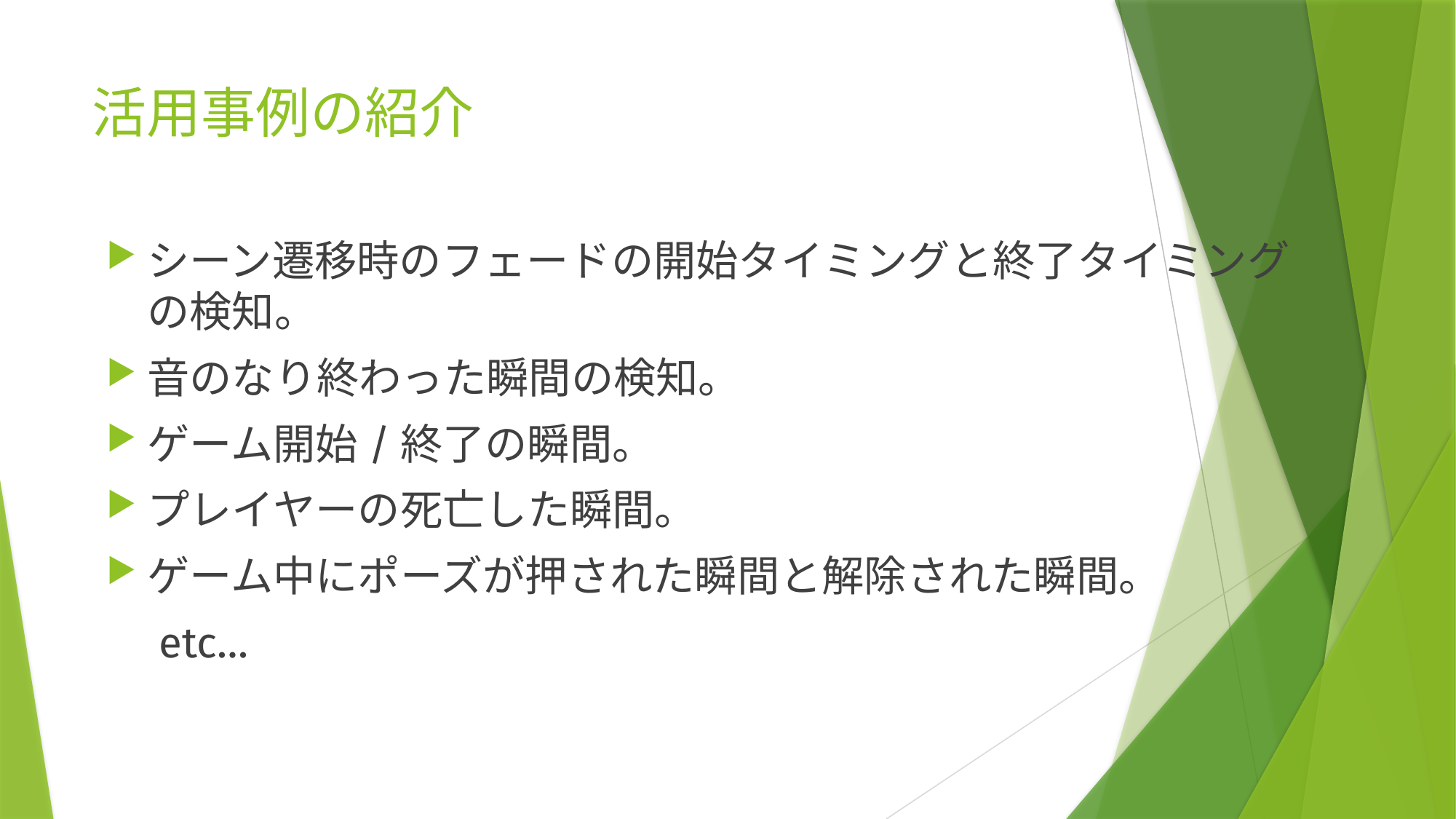

# 活用事例の紹介
シーン遷移時のフェードの開始タイミングと終了タイミングの検知。
音のなり終わった瞬間の検知。
ゲーム開始/終了の瞬間。
プレイヤーの死亡した瞬間。
ゲーム中にポーズが押された瞬間と解除された瞬間。
　etc…